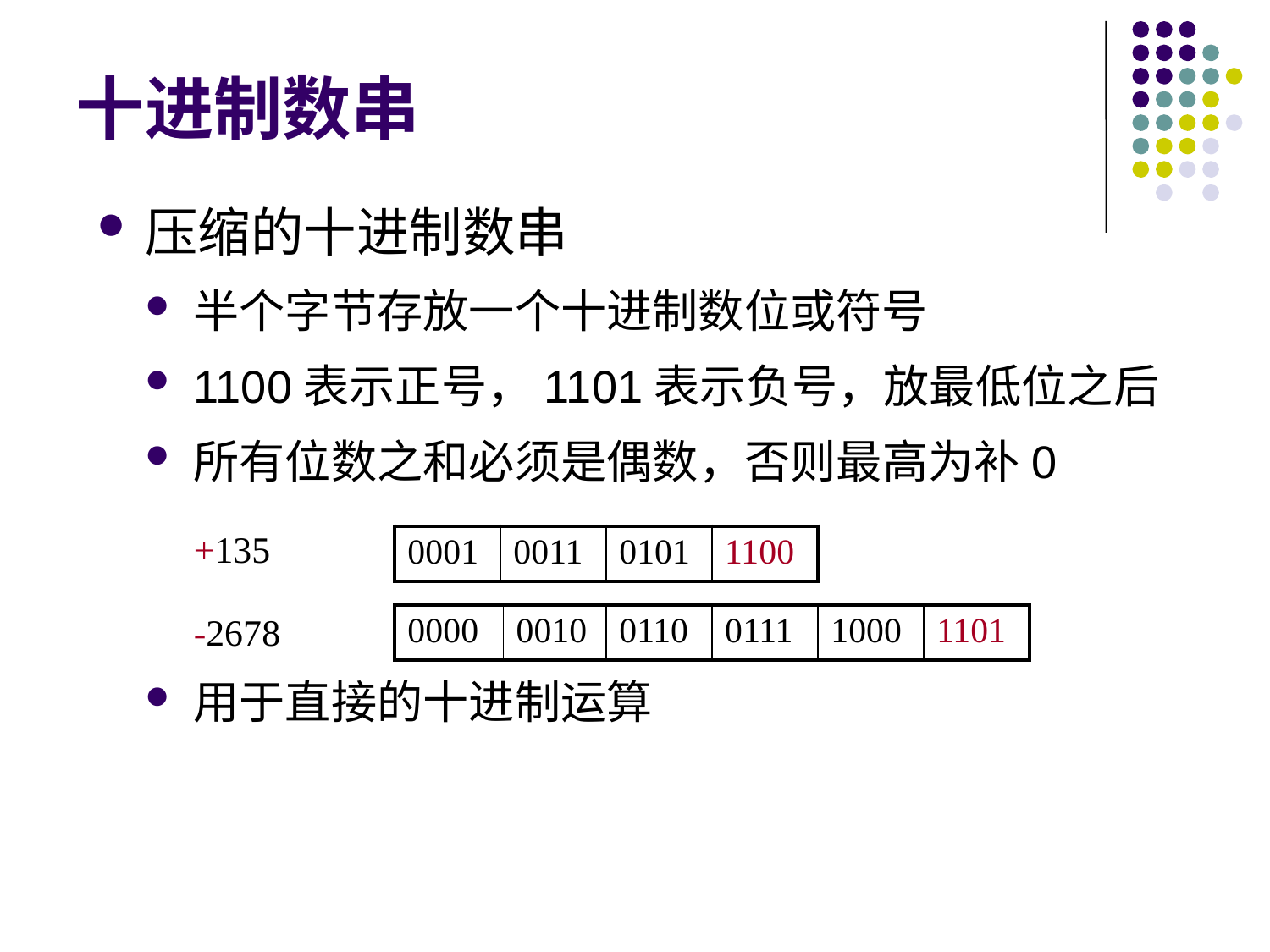

# 十进制数串
压缩的十进制数串
半个字节存放一个十进制数位或符号
1100表示正号，1101表示负号，放最低位之后
所有位数之和必须是偶数，否则最高为补0
+135
-2678
用于直接的十进制运算
| 0001 | 0011 | 0101 | 1100 |
| --- | --- | --- | --- |
| 0000 | 0010 | 0110 | 0111 | 1000 | 1101 |
| --- | --- | --- | --- | --- | --- |

61